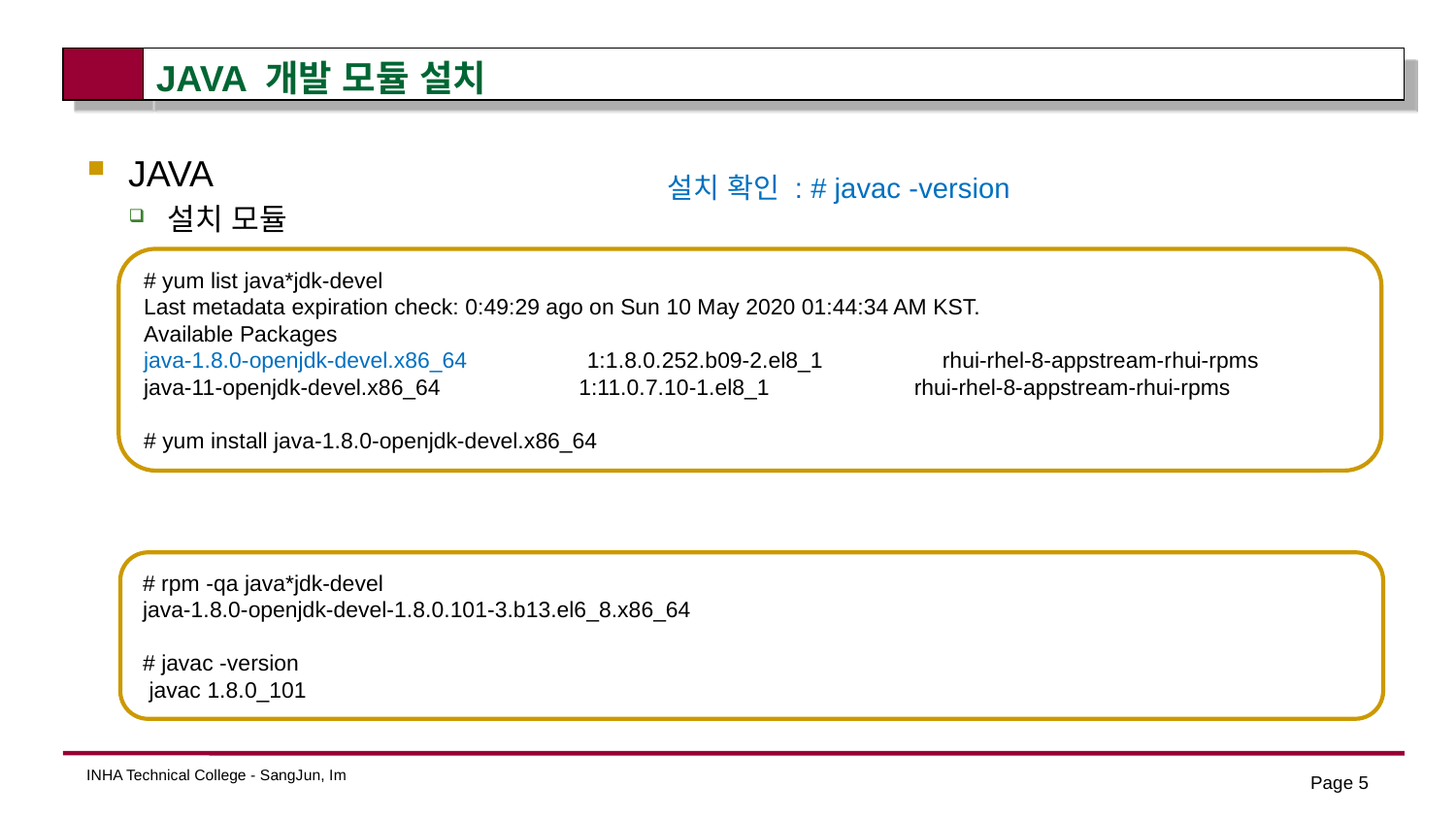

# JAVA 개발 모듈 설치
JAVA
설치 모듈

설치 확인
설치 확인 : # javac -version
# yum list java*jdk-devel
Last metadata expiration check: 0:49:29 ago on Sun 10 May 2020 01:44:34 AM KST.
Available Packages
java-1.8.0-openjdk-devel.x86_64                   1:1.8.0.252.b09-2.el8_1                   rhui-rhel-8-appstream-rhui-rpms
java-11-openjdk-devel.x86_64                      1:11.0.7.10-1.el8_1                       rhui-rhel-8-appstream-rhui-rpms

# yum install java-1.8.0-openjdk-devel.x86_64
# rpm -qa java*jdk-devel
java-1.8.0-openjdk-devel-1.8.0.101-3.b13.el6_8.x86_64

# javac -version
 javac 1.8.0_101
Page 5